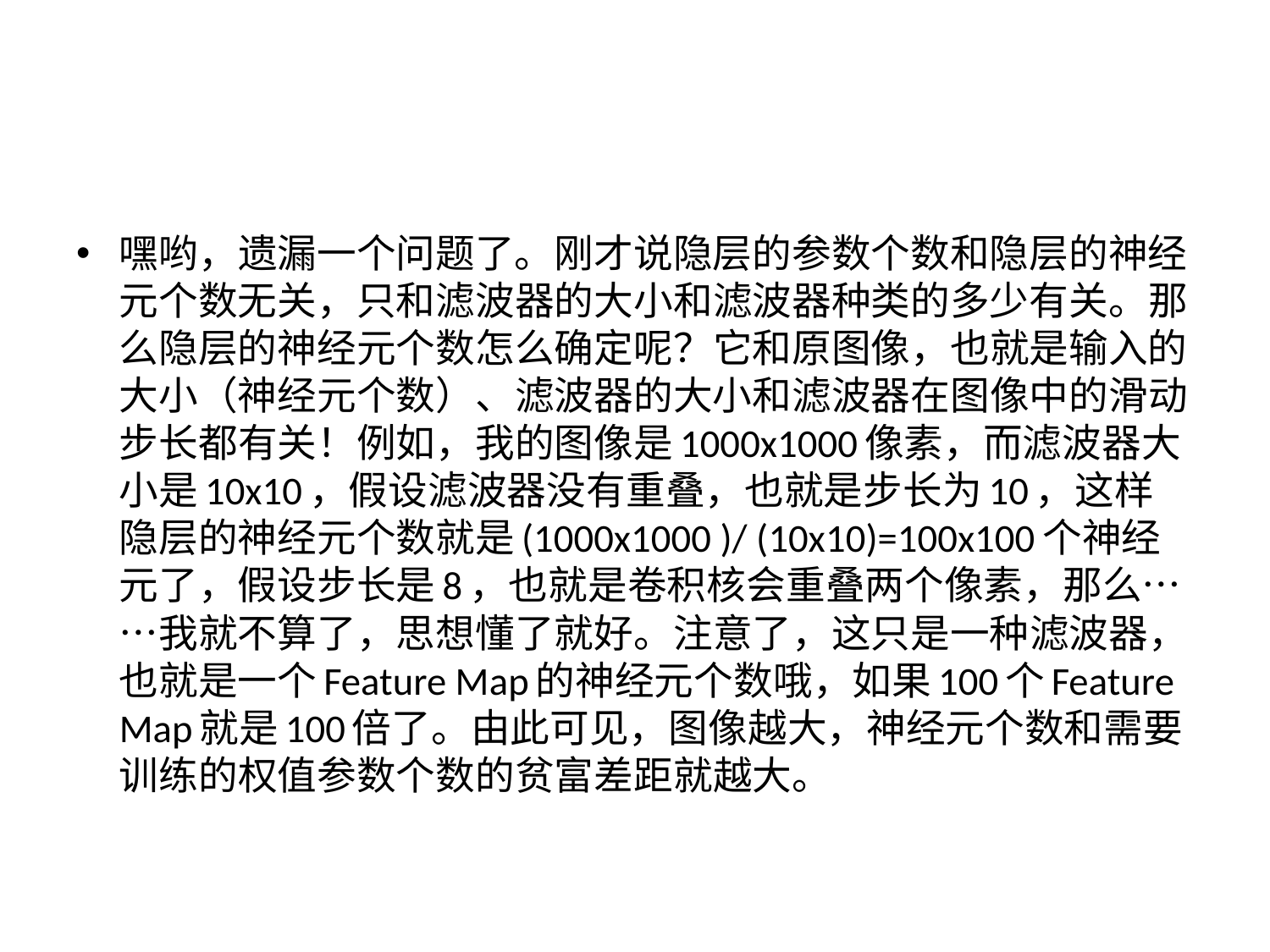

#
嘿哟，遗漏一个问题了。刚才说隐层的参数个数和隐层的神经元个数无关，只和滤波器的大小和滤波器种类的多少有关。那么隐层的神经元个数怎么确定呢？它和原图像，也就是输入的大小（神经元个数）、滤波器的大小和滤波器在图像中的滑动步长都有关！例如，我的图像是1000x1000像素，而滤波器大小是10x10，假设滤波器没有重叠，也就是步长为10，这样隐层的神经元个数就是(1000x1000 )/ (10x10)=100x100个神经元了，假设步长是8，也就是卷积核会重叠两个像素，那么……我就不算了，思想懂了就好。注意了，这只是一种滤波器，也就是一个Feature Map的神经元个数哦，如果100个Feature Map就是100倍了。由此可见，图像越大，神经元个数和需要训练的权值参数个数的贫富差距就越大。